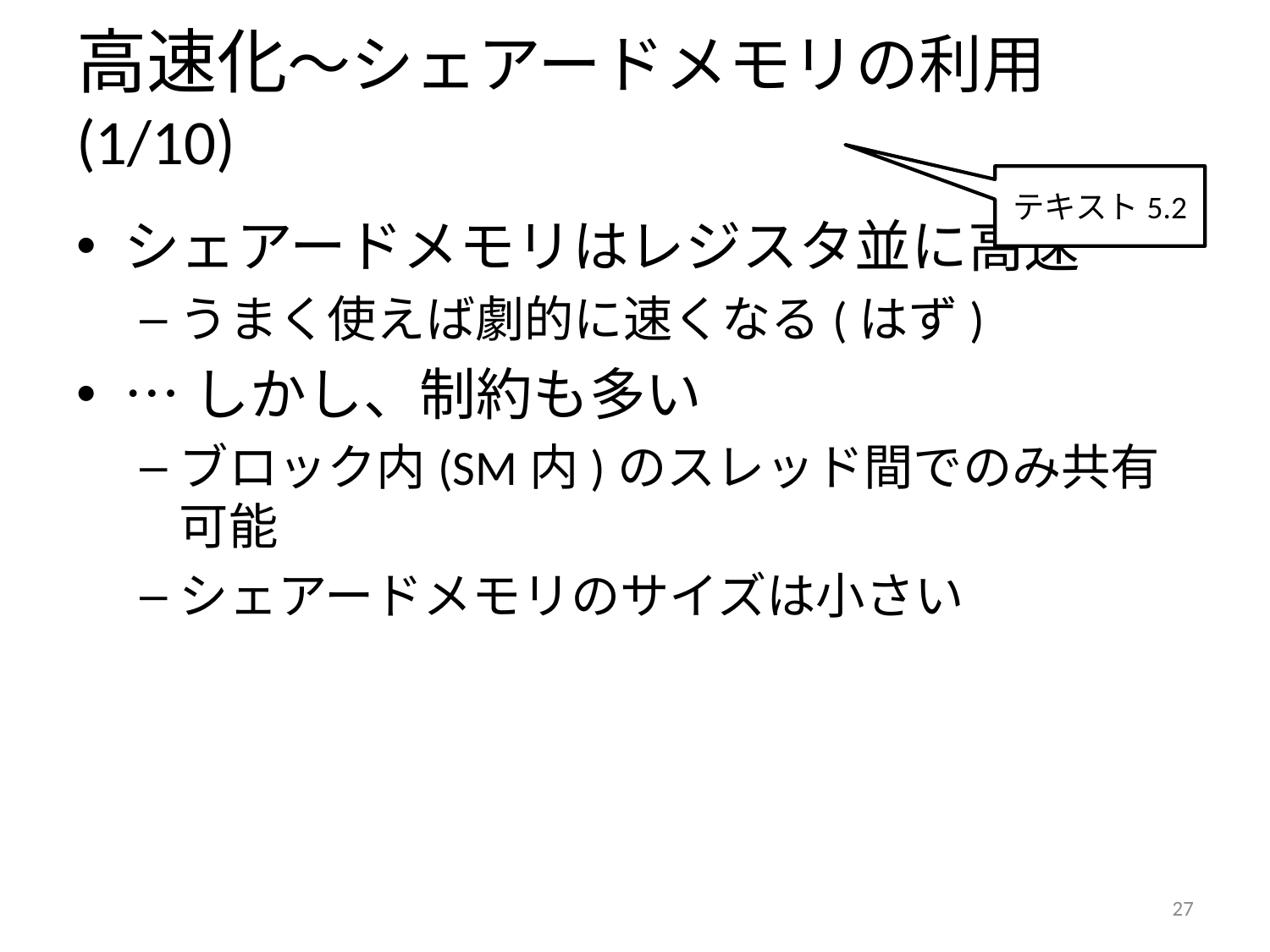

# 高速化～シェアードメモリの利用 (1/10)
テキスト5.2

シェアードメモリはレジスタ並に高速
うまく使えば劇的に速くなる(はず)
…しかし、制約も多い
ブロック内(SM内)のスレッド間でのみ共有可能
シェアードメモリのサイズは小さい

27